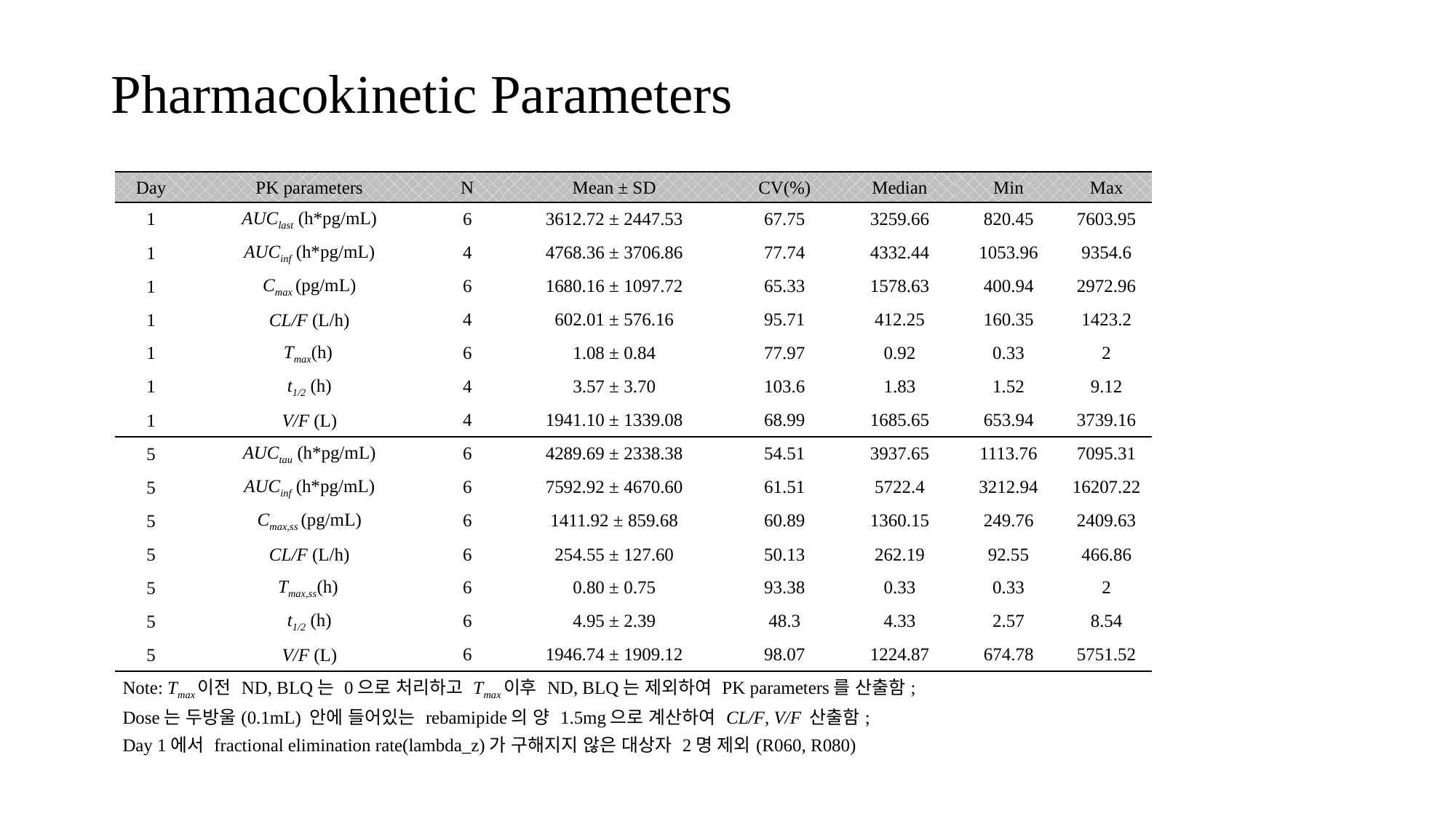

# Pharmacokinetic Parameters
| Day | PK parameters | N | Mean ± SD | CV(%) | Median | Min | Max |
| --- | --- | --- | --- | --- | --- | --- | --- |
| 1 | AUClast (h\*pg/mL) | 6 | 3612.72 ± 2447.53 | 67.75 | 3259.66 | 820.45 | 7603.95 |
| 1 | AUCinf (h\*pg/mL) | 4 | 4768.36 ± 3706.86 | 77.74 | 4332.44 | 1053.96 | 9354.6 |
| 1 | Cmax (pg/mL) | 6 | 1680.16 ± 1097.72 | 65.33 | 1578.63 | 400.94 | 2972.96 |
| 1 | CL/F (L/h) | 4 | 602.01 ± 576.16 | 95.71 | 412.25 | 160.35 | 1423.2 |
| 1 | Tmax(h) | 6 | 1.08 ± 0.84 | 77.97 | 0.92 | 0.33 | 2 |
| 1 | t1/2 (h) | 4 | 3.57 ± 3.70 | 103.6 | 1.83 | 1.52 | 9.12 |
| 1 | V/F (L) | 4 | 1941.10 ± 1339.08 | 68.99 | 1685.65 | 653.94 | 3739.16 |
| 5 | AUCtau (h\*pg/mL) | 6 | 4289.69 ± 2338.38 | 54.51 | 3937.65 | 1113.76 | 7095.31 |
| 5 | AUCinf (h\*pg/mL) | 6 | 7592.92 ± 4670.60 | 61.51 | 5722.4 | 3212.94 | 16207.22 |
| 5 | Cmax,ss (pg/mL) | 6 | 1411.92 ± 859.68 | 60.89 | 1360.15 | 249.76 | 2409.63 |
| 5 | CL/F (L/h) | 6 | 254.55 ± 127.60 | 50.13 | 262.19 | 92.55 | 466.86 |
| 5 | Tmax,ss(h) | 6 | 0.80 ± 0.75 | 93.38 | 0.33 | 0.33 | 2 |
| 5 | t1/2 (h) | 6 | 4.95 ± 2.39 | 48.3 | 4.33 | 2.57 | 8.54 |
| 5 | V/F (L) | 6 | 1946.74 ± 1909.12 | 98.07 | 1224.87 | 674.78 | 5751.52 |
| Note: Tmax이전 ND, BLQ는 0으로 처리하고 Tmax이후 ND, BLQ는 제외하여 PK parameters를 산출함; Dose는 두방울(0.1mL) 안에 들어있는 rebamipide의 양 1.5mg으로 계산하여 CL/F, V/F 산출함; Day 1에서 fractional elimination rate(lambda\_z)가 구해지지 않은 대상자 2명 제외(R060, R080) |  |  |  |  |  |  |  |